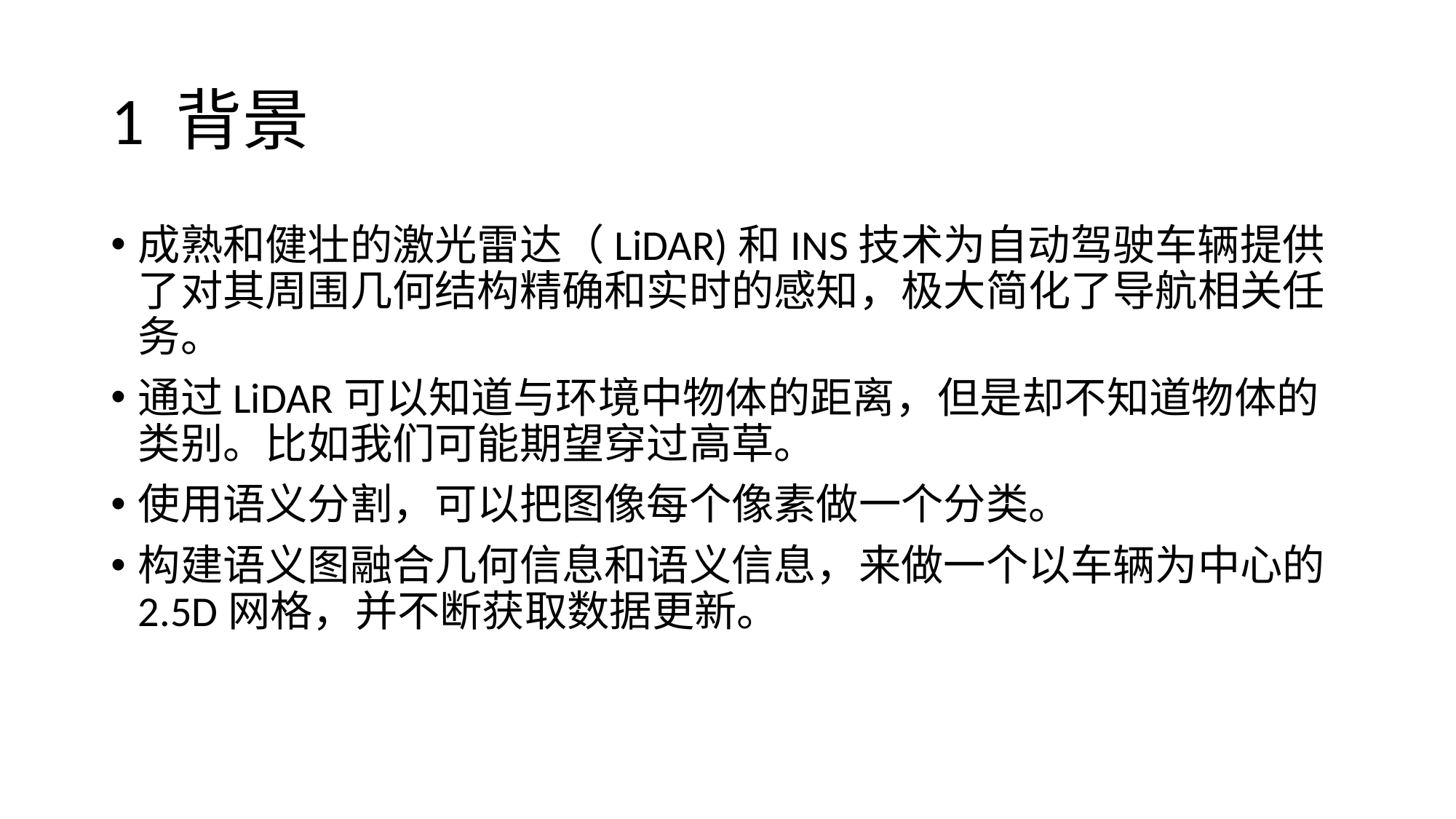

# 1 背景
成熟和健壮的激光雷达（LiDAR)和INS技术为自动驾驶车辆提供了对其周围几何结构精确和实时的感知，极大简化了导航相关任务。
通过LiDAR可以知道与环境中物体的距离，但是却不知道物体的类别。比如我们可能期望穿过高草。
使用语义分割，可以把图像每个像素做一个分类。
构建语义图融合几何信息和语义信息，来做一个以车辆为中心的2.5D网格，并不断获取数据更新。